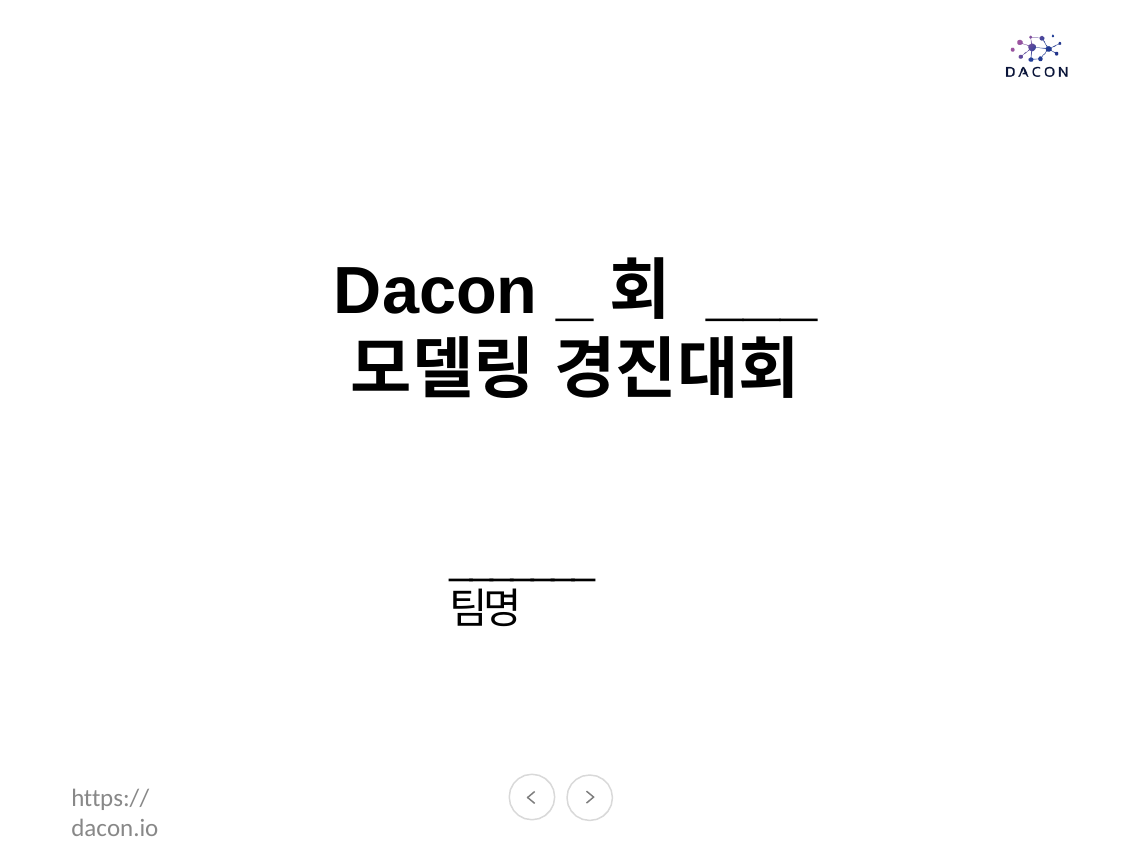

# Dacon _회 ___ 모델링 경진대회
_______ 팀명

https://dacon.io